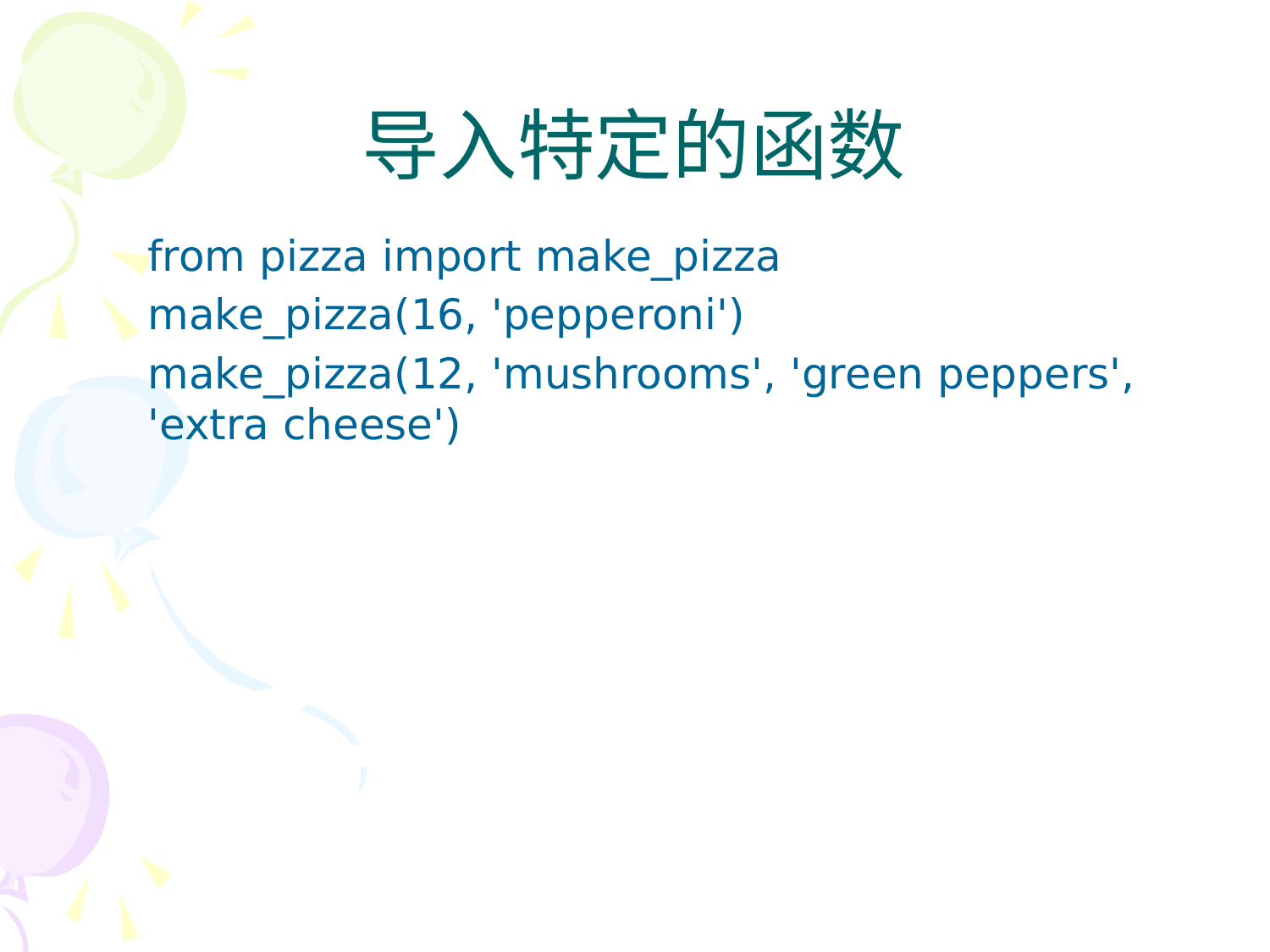

# 导入特定的函数
from pizza import make_pizza
make_pizza(16, 'pepperoni')
make_pizza(12, 'mushrooms', 'green peppers', 'extra cheese')